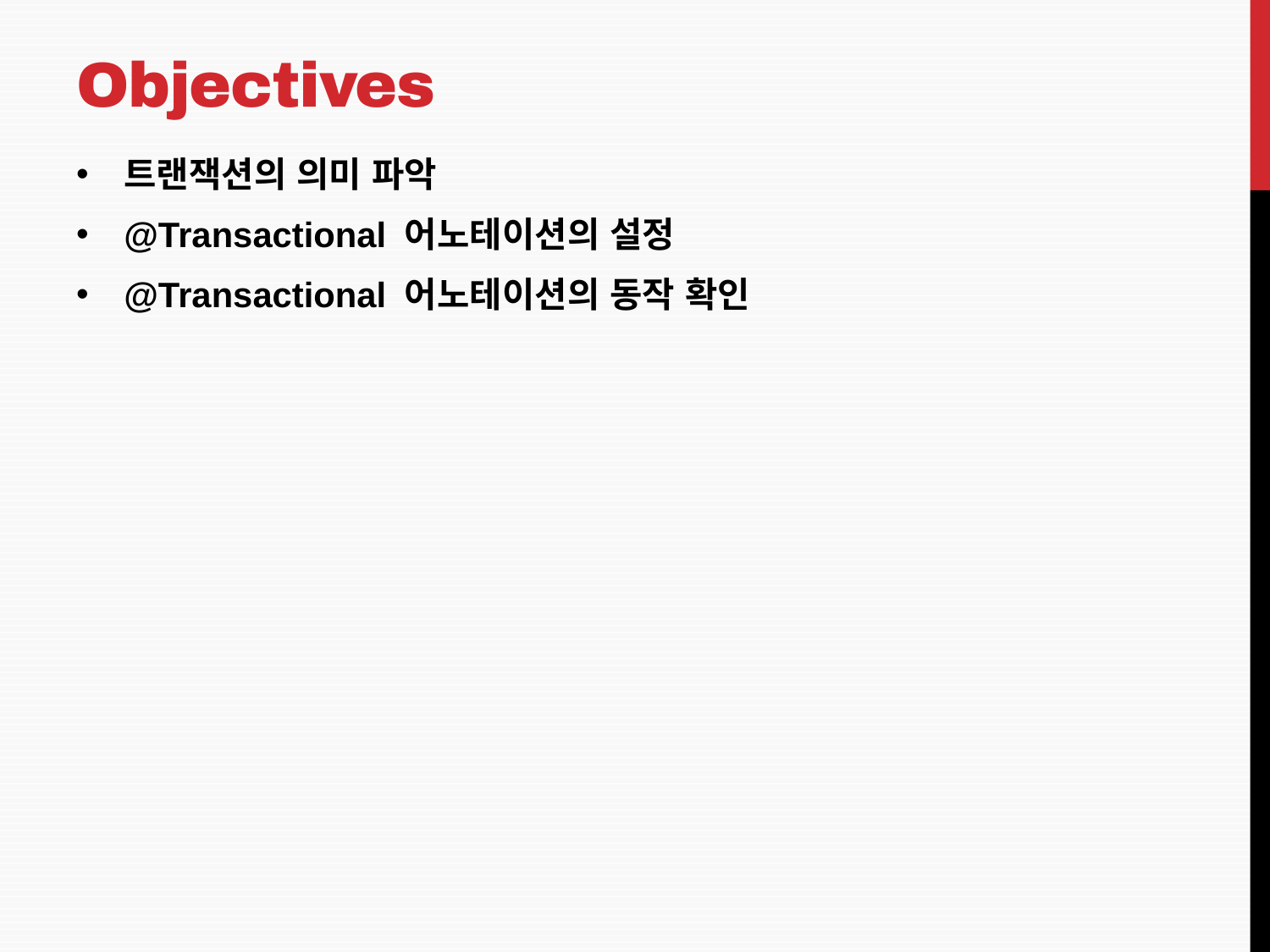

# Objectives
트랜잭션의 의미 파악
@Transactional 어노테이션의 설정
@Transactional 어노테이션의 동작 확인